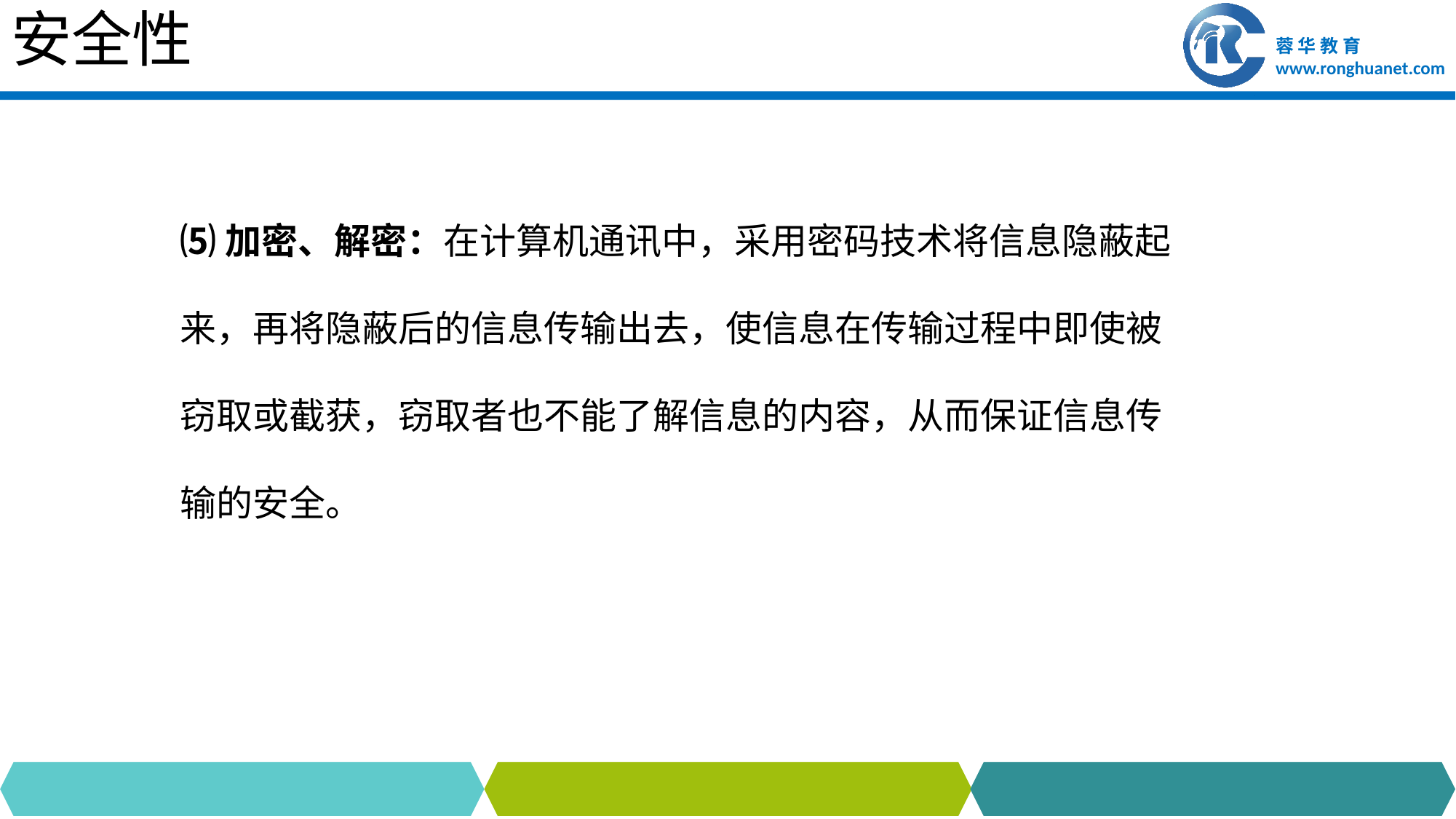

# 安全性
⑸加密、解密：在计算机通讯中，采用密码技术将信息隐蔽起来，再将隐蔽后的信息传输出去，使信息在传输过程中即使被窃取或截获，窃取者也不能了解信息的内容，从而保证信息传输的安全。